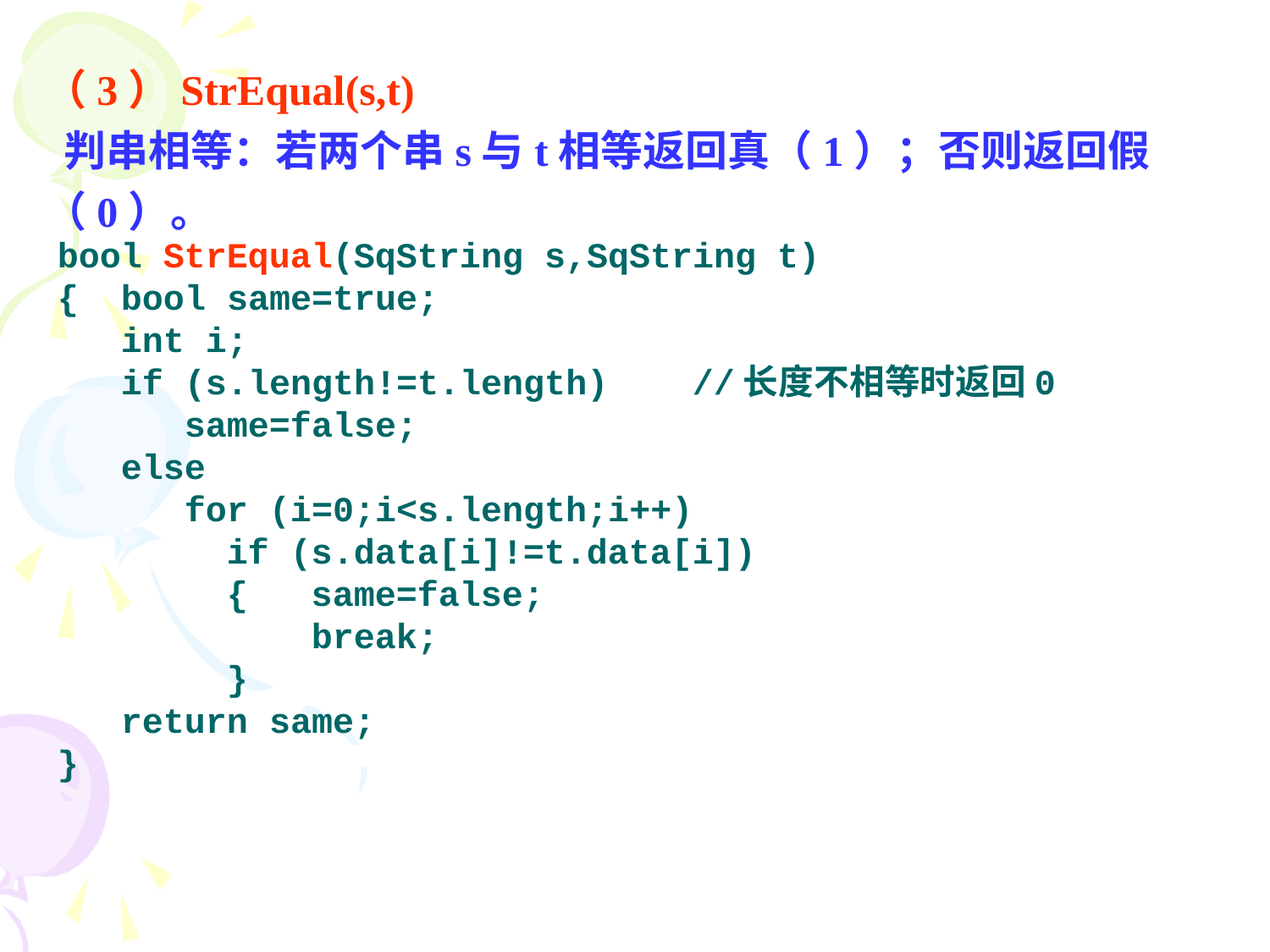

（3）StrEqual(s,t)
 判串相等：若两个串s与t相等返回真（1）；否则返回假（0）。
bool StrEqual(SqString s,SqString t)
{  bool same=true;
   int i;
   if (s.length!=t.length)	//长度不相等时返回0
	same=false;
   else
	for (i=0;i<s.length;i++)
	  if (s.data[i]!=t.data[i])
	  {   same=false;
		break;
	  }
   return same;
}